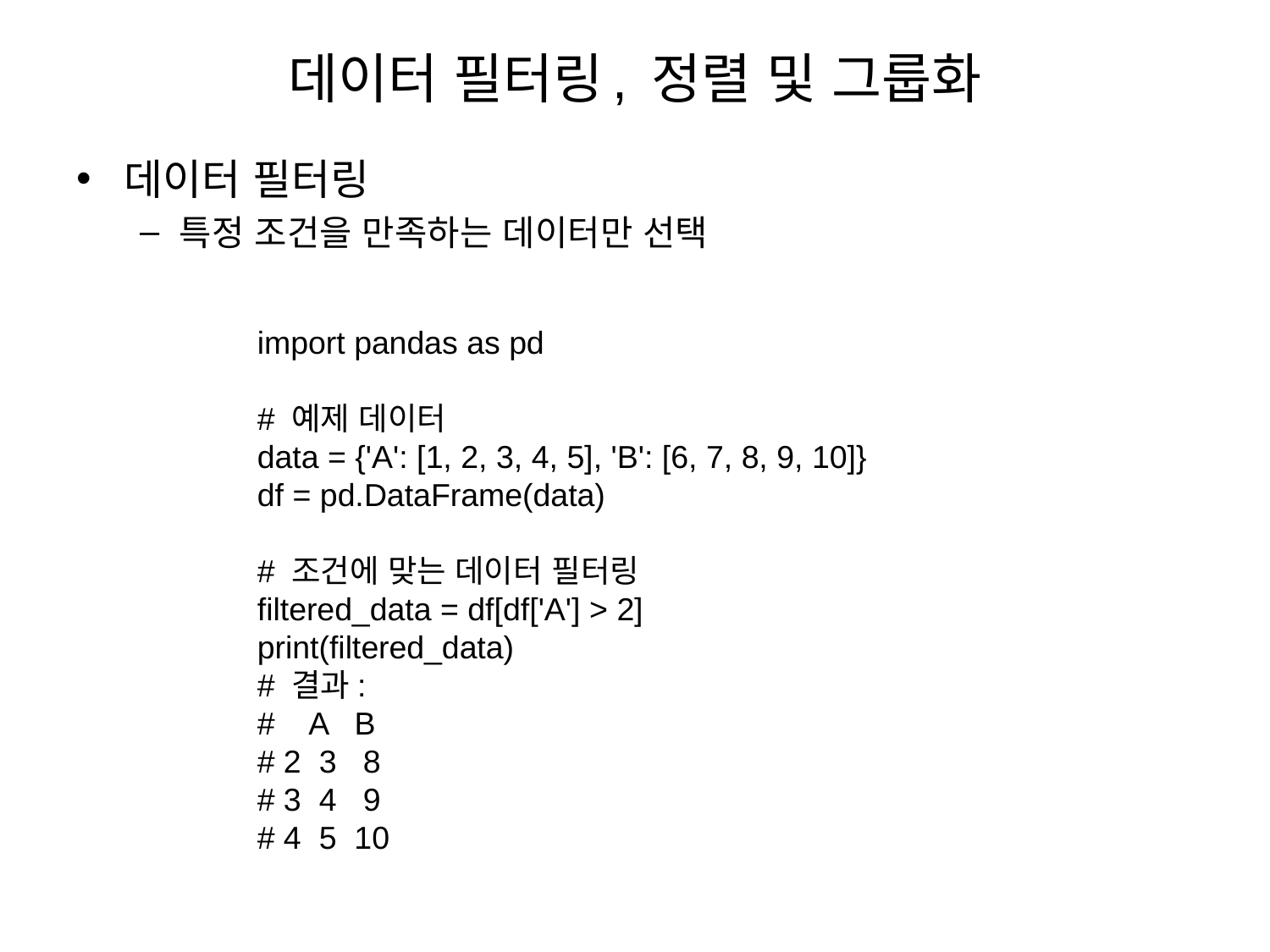

# 데이터 필터링, 정렬 및 그룹화
데이터 필터링
특정 조건을 만족하는 데이터만 선택
import pandas as pd

# 예제 데이터
data = {'A': [1, 2, 3, 4, 5], 'B': [6, 7, 8, 9, 10]}
df = pd.DataFrame(data)

# 조건에 맞는 데이터 필터링
filtered_data = df[df['A'] > 2]
print(filtered_data)
# 결과:
#    A   B
# 2  3   8
# 3  4   9
# 4  5  10